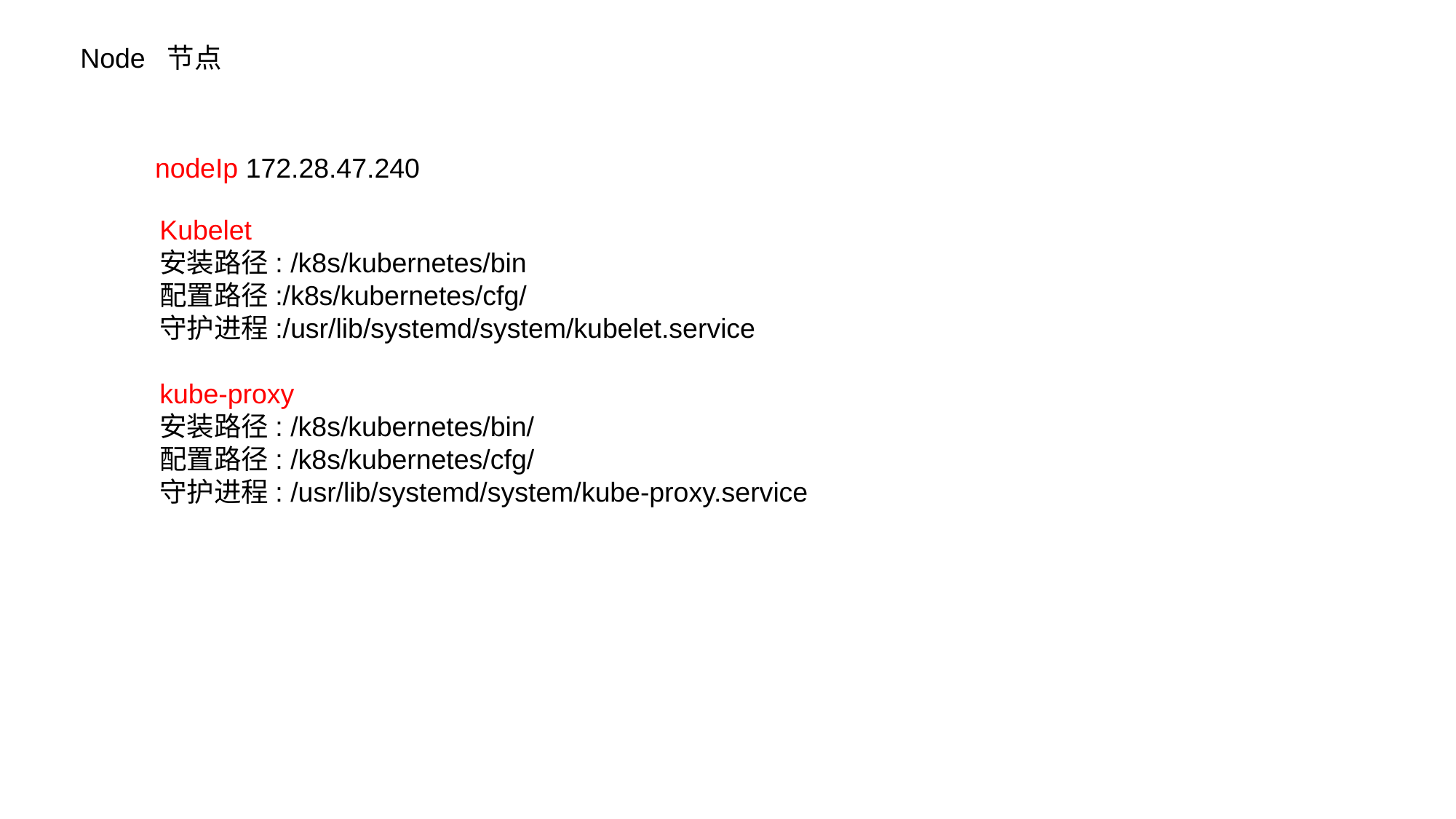

Node  节点
nodeIp 172.28.47.240
Kubelet
安装路径: /k8s/kubernetes/bin
配置路径:/k8s/kubernetes/cfg/
守护进程:/usr/lib/systemd/system/kubelet.service

kube-proxy
安装路径: /k8s/kubernetes/bin/
配置路径: /k8s/kubernetes/cfg/
守护进程: /usr/lib/systemd/system/kube-proxy.service